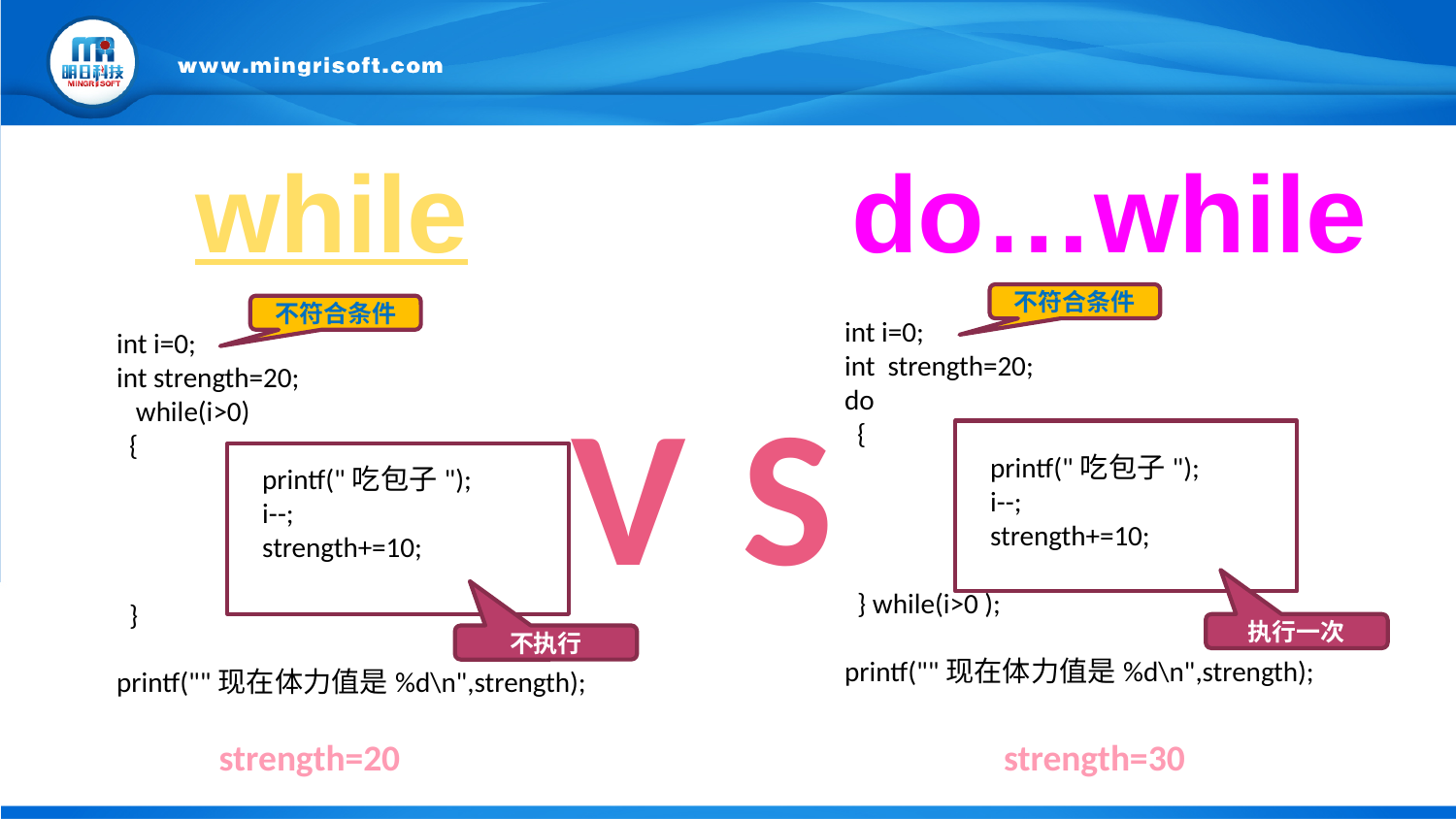

while
do…while

int i=0;
int strength=20;
   while(i>0)
  {
	printf("吃包子");
	i--;
	strength+=10;

  }

printf(""现在体力值是%d\n",strength);
不符合条件
不符合条件
int i=0;
int  strength=20;
do
  {
	printf("吃包子");
	i--;
	strength+=10;

  } while(i>0 );

printf(""现在体力值是%d\n",strength);
V S

执行一次
不执行
strength=20
strength=30